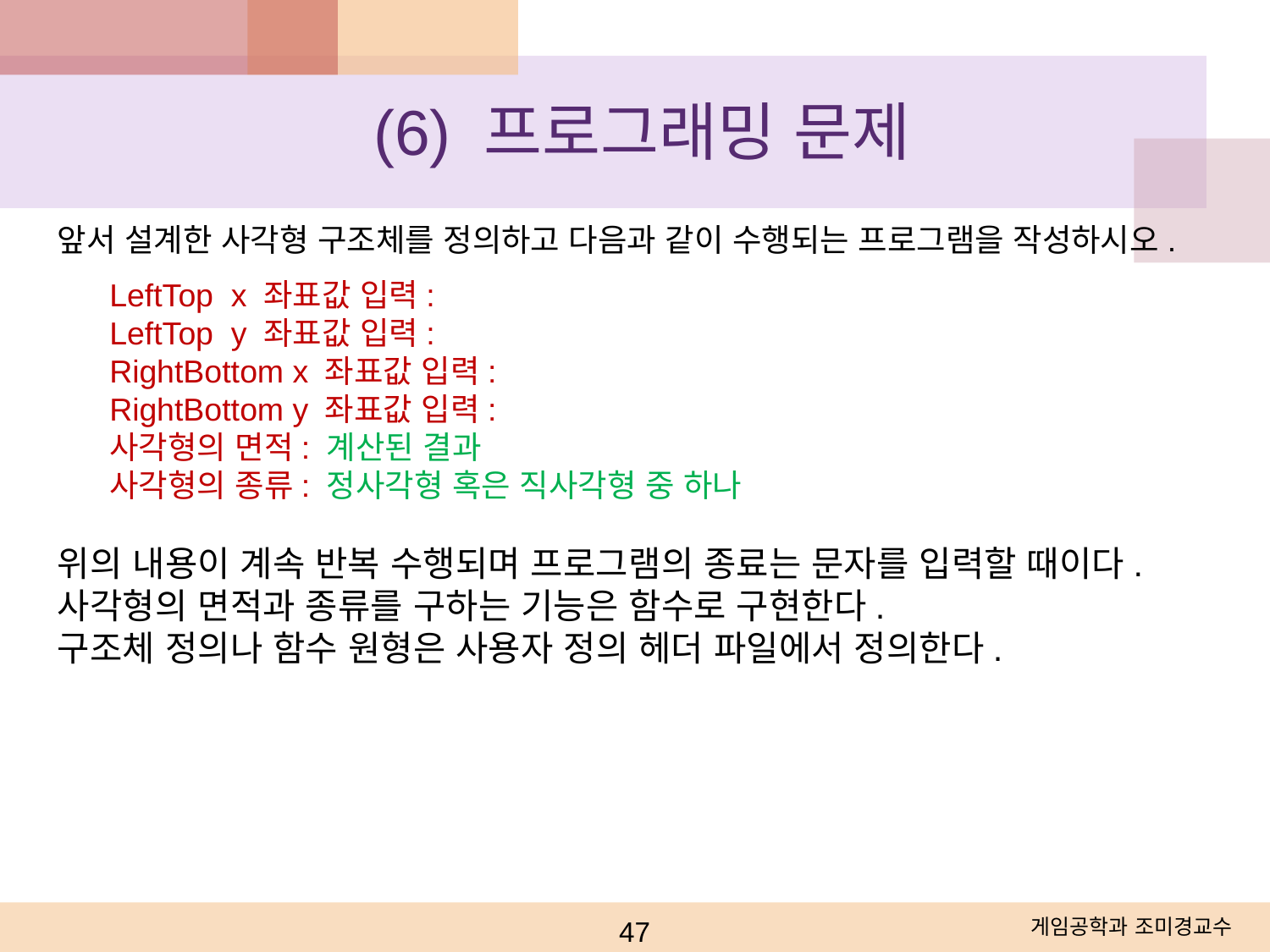

(6) 프로그래밍 문제
앞서 설계한 사각형 구조체를 정의하고 다음과 같이 수행되는 프로그램을 작성하시오.

LeftTop  x 좌표값 입력:
LeftTop  y 좌표값 입력:
RightBottom x 좌표값 입력:
RightBottom y 좌표값 입력:
사각형의 면적: 계산된 결과
사각형의 종류: 정사각형 혹은 직사각형 중 하나

위의 내용이 계속 반복 수행되며 프로그램의 종료는 문자를 입력할 때이다.
사각형의 면적과 종류를 구하는 기능은 함수로 구현한다.
구조체 정의나 함수 원형은 사용자 정의 헤더 파일에서 정의한다.
47
게임공학과 조미경교수